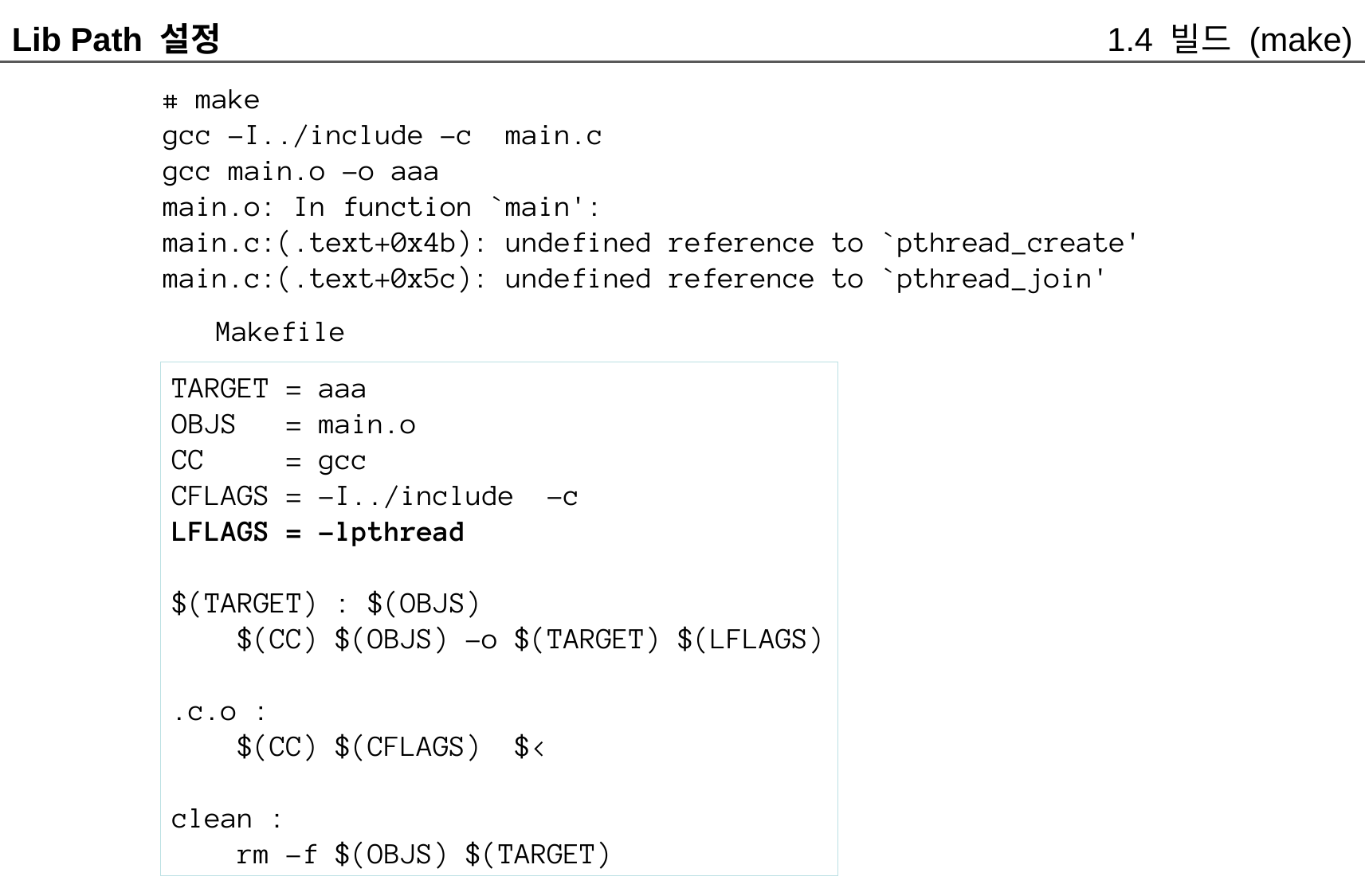

Lib Path 설정
1.4 빌드 (make)
# make
gcc -I../include -c  main.c
gcc main.o -o aaa
main.o: In function `main':
main.c:(.text+0x4b): undefined reference to `pthread_create'
main.c:(.text+0x5c): undefined reference to `pthread_join'
Makefile
TARGET = aaa
OBJS   = main.o
CC     = gcc
CFLAGS = -I../include  -c
LFLAGS = -lpthread

$(TARGET) : $(OBJS)
    $(CC) $(OBJS) -o $(TARGET) $(LFLAGS)

.c.o :
    $(CC) $(CFLAGS)  $<

clean :
    rm -f $(OBJS) $(TARGET)